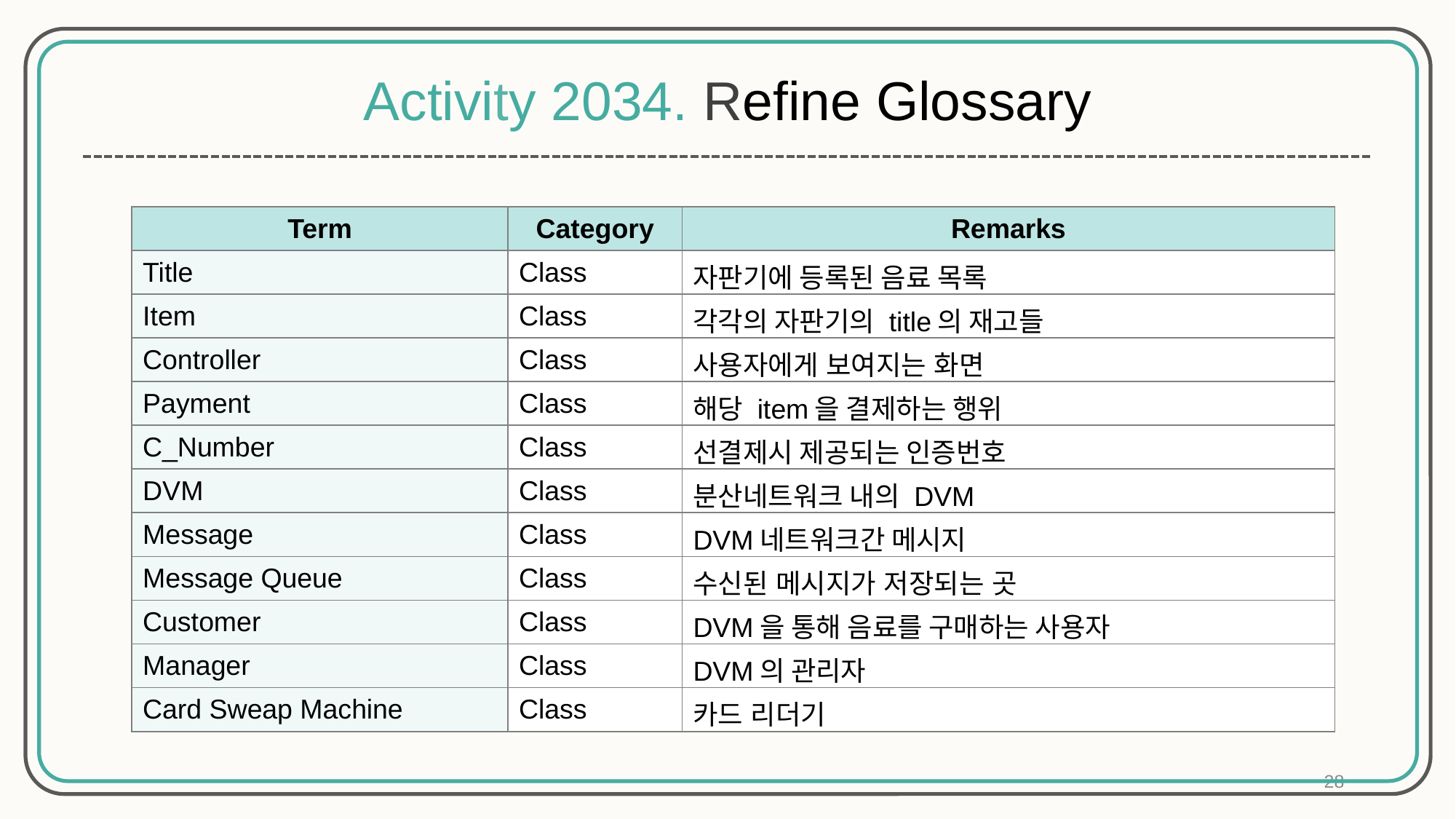

Activity 2034. Refine Glossary
| Term | Category | Remarks |
| --- | --- | --- |
| Title | Class | 자판기에 등록된 음료 목록 |
| Item | Class | 각각의 자판기의 title의 재고들 |
| Controller | Class | 사용자에게 보여지는 화면 |
| Payment | Class | 해당 item을 결제하는 행위 |
| C\_Number | Class | 선결제시 제공되는 인증번호 |
| DVM | Class | 분산네트워크 내의 DVM |
| Message | Class | DVM네트워크간 메시지 |
| Message Queue | Class | 수신된 메시지가 저장되는 곳 |
| Customer | Class | DVM을 통해 음료를 구매하는 사용자 |
| Manager | Class | DVM의 관리자 |
| Card Sweap Machine | Class | 카드 리더기 |
28